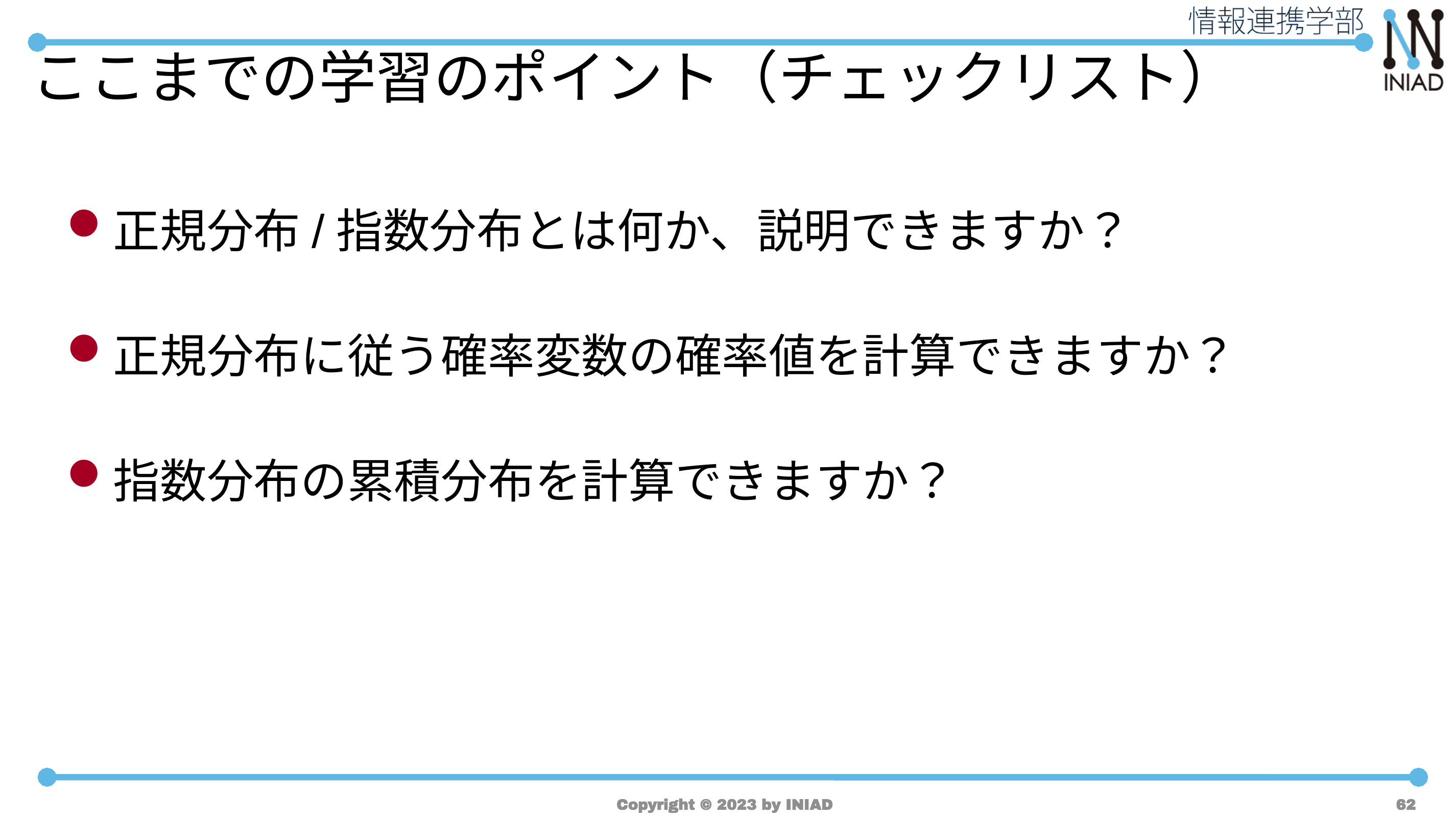

# ここまでの学習のポイント（チェックリスト）

正規分布/指数分布とは何か、説明できますか？

正規分布に従う確率変数の確率値を計算できますか？

指数分布の累積分布を計算できますか？
Copyright © 2023 by INIAD
62